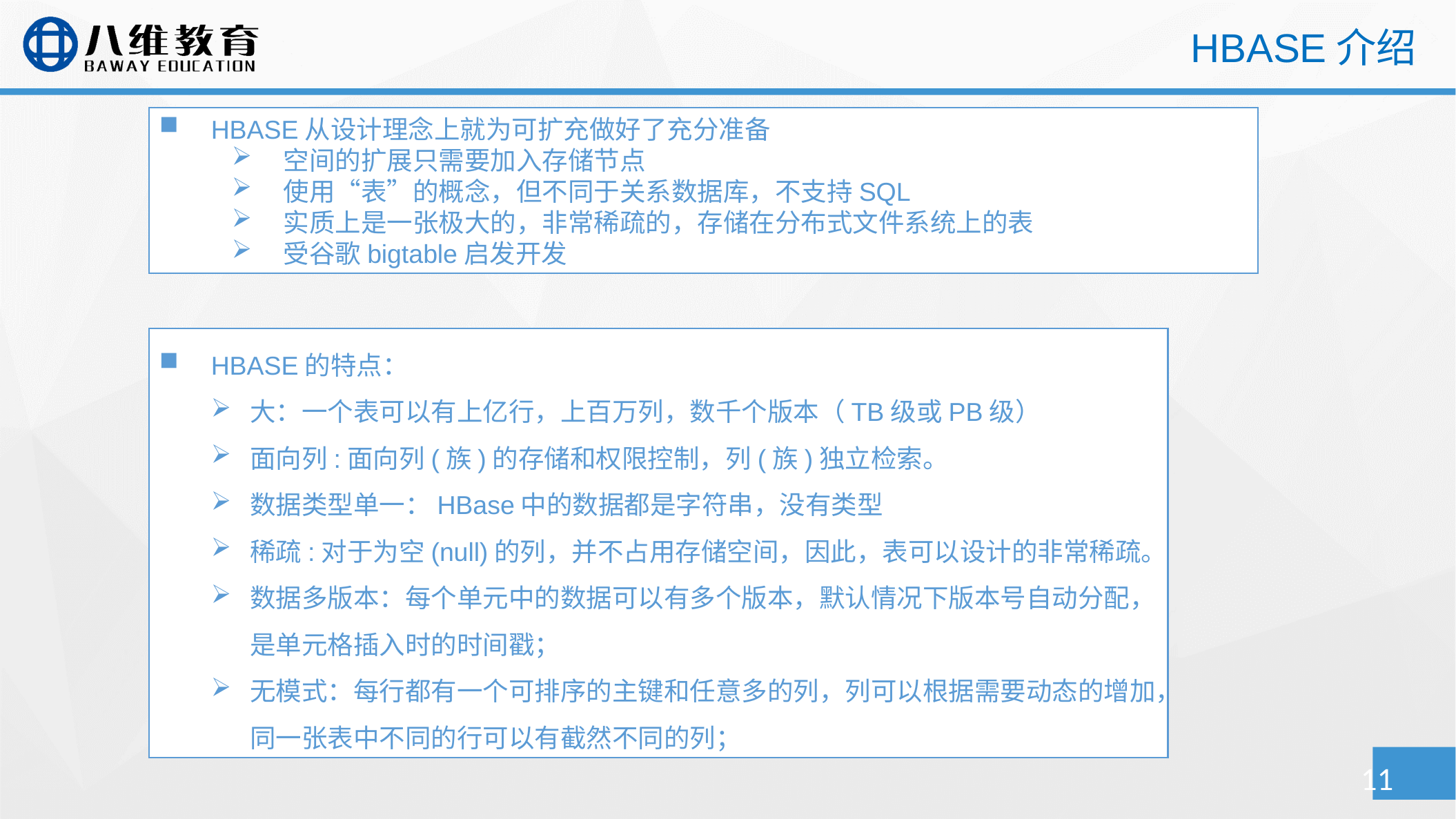

HBASE介绍
HBASE从设计理念上就为可扩充做好了充分准备
空间的扩展只需要加入存储节点
使用“表”的概念，但不同于关系数据库，不支持SQL
实质上是一张极大的，非常稀疏的，存储在分布式文件系统上的表
受谷歌bigtable启发开发
HBASE的特点：
大：一个表可以有上亿行，上百万列，数千个版本（TB级或PB级）
面向列:面向列(族)的存储和权限控制，列(族)独立检索。
数据类型单一：HBase中的数据都是字符串，没有类型
稀疏:对于为空(null)的列，并不占用存储空间，因此，表可以设计的非常稀疏。
数据多版本：每个单元中的数据可以有多个版本，默认情况下版本号自动分配，是单元格插入时的时间戳；
无模式：每行都有一个可排序的主键和任意多的列，列可以根据需要动态的增加，同一张表中不同的行可以有截然不同的列；